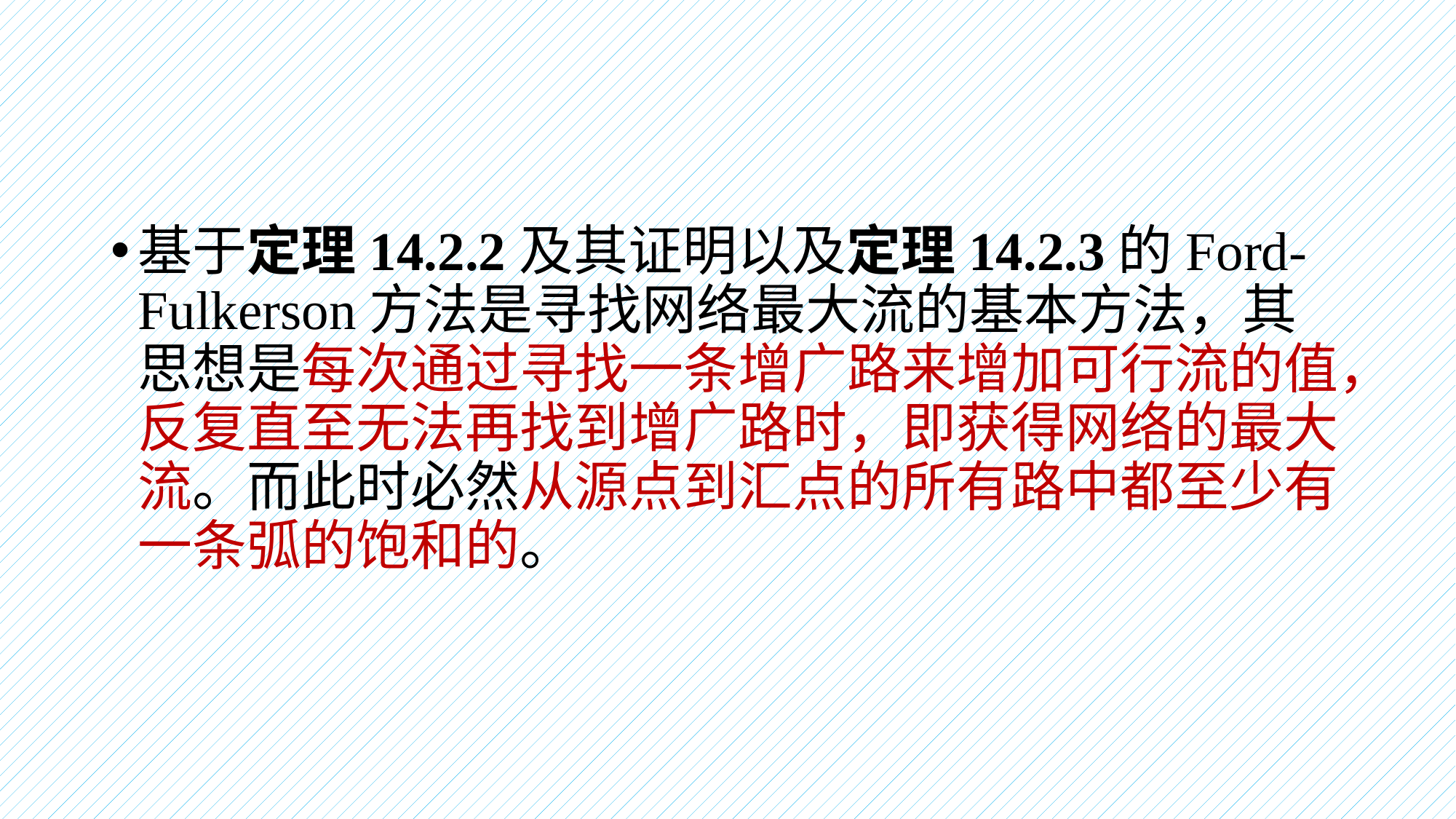

#
基于定理14.2.2及其证明以及定理14.2.3的Ford-Fulkerson方法是寻找网络最大流的基本方法，其思想是每次通过寻找一条增广路来增加可行流的值，反复直至无法再找到增广路时，即获得网络的最大流。而此时必然从源点到汇点的所有路中都至少有一条弧的饱和的。